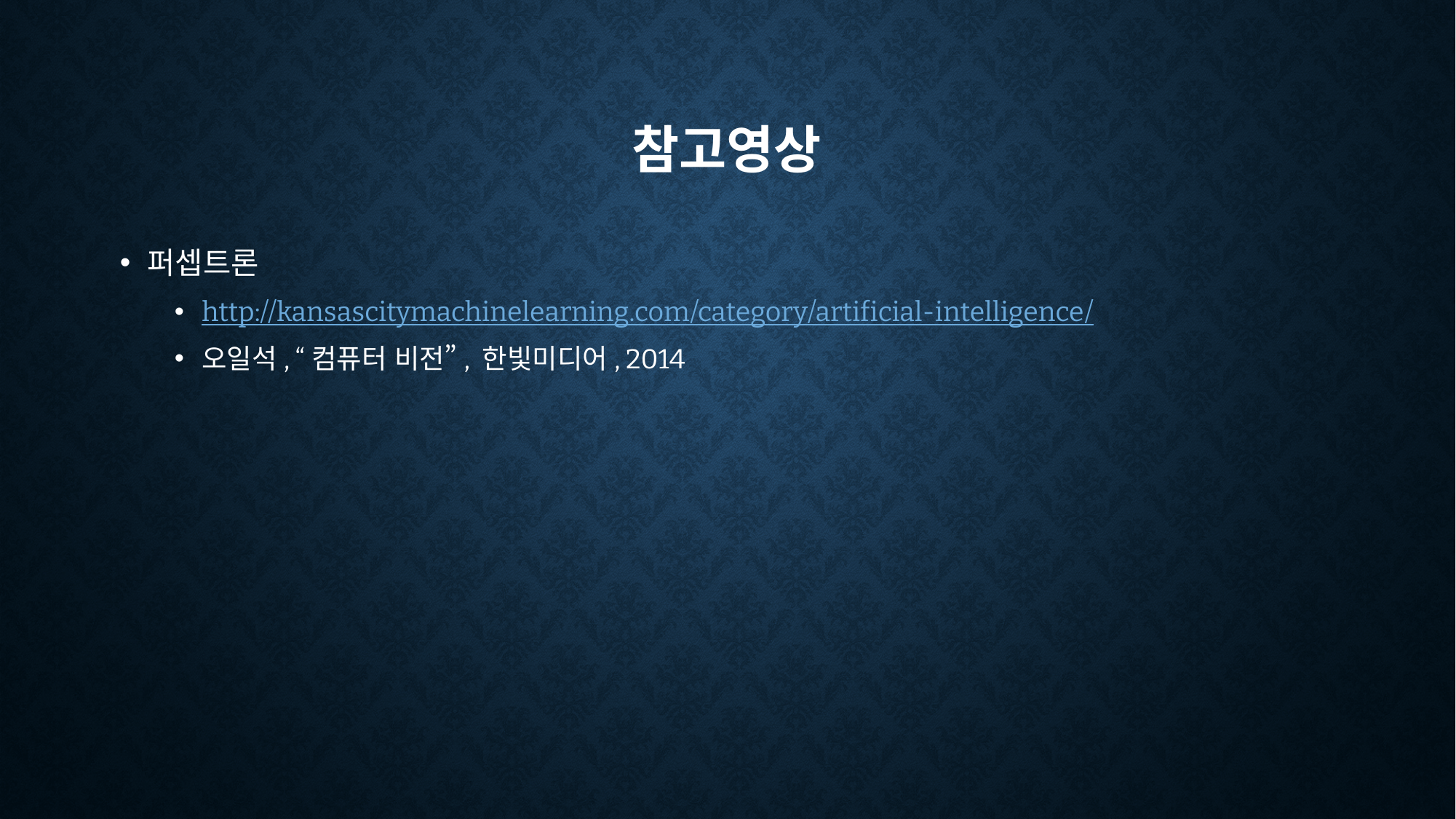

# 참고영상
퍼셉트론
http://kansascitymachinelearning.com/category/artificial-intelligence/
오일석, “컴퓨터 비전”, 한빛미디어, 2014